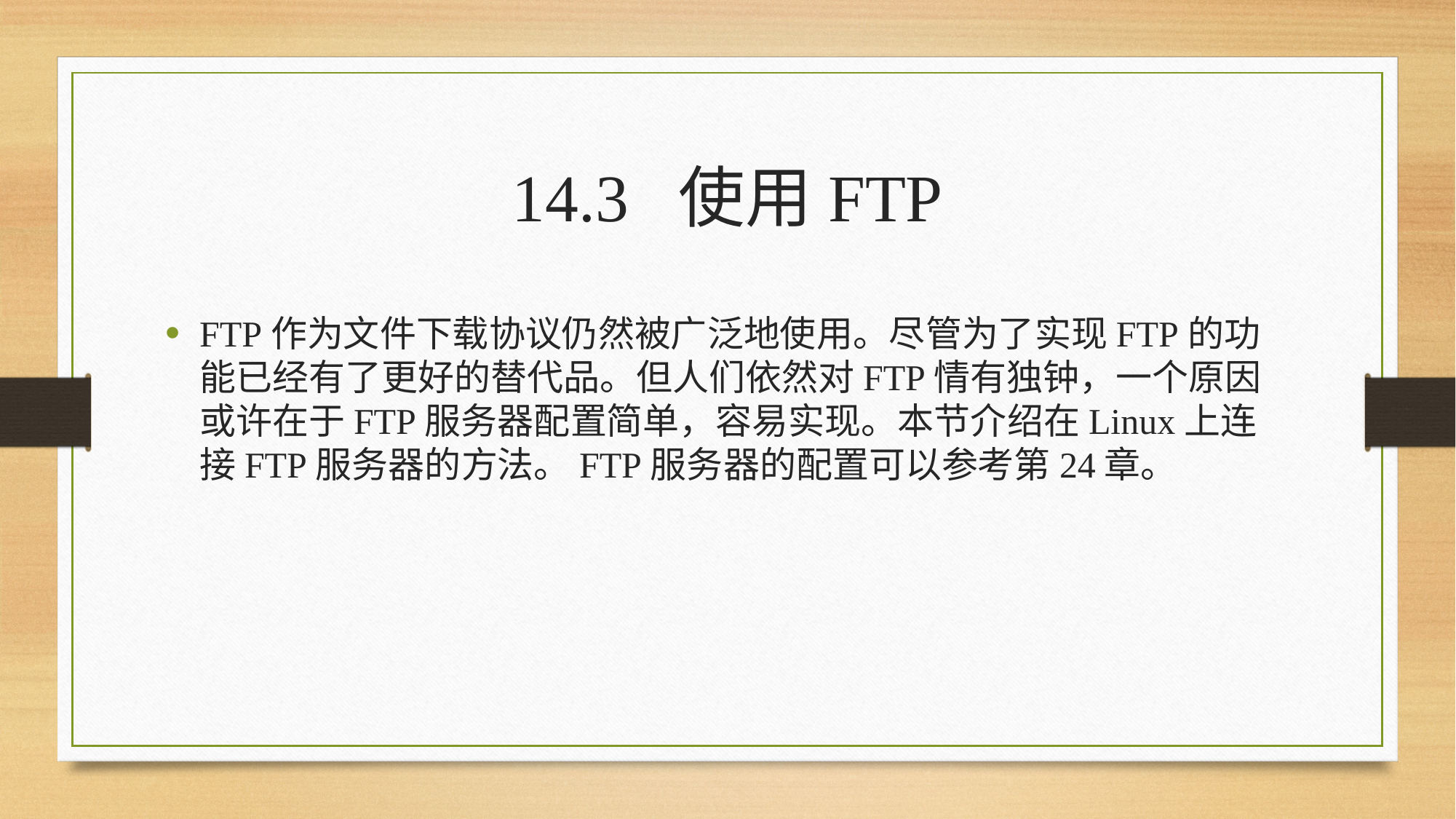

14.3  使用FTP
FTP作为文件下载协议仍然被广泛地使用。尽管为了实现FTP的功能已经有了更好的替代品。但人们依然对FTP情有独钟，一个原因或许在于FTP服务器配置简单，容易实现。本节介绍在Linux上连接FTP服务器的方法。FTP服务器的配置可以参考第24章。